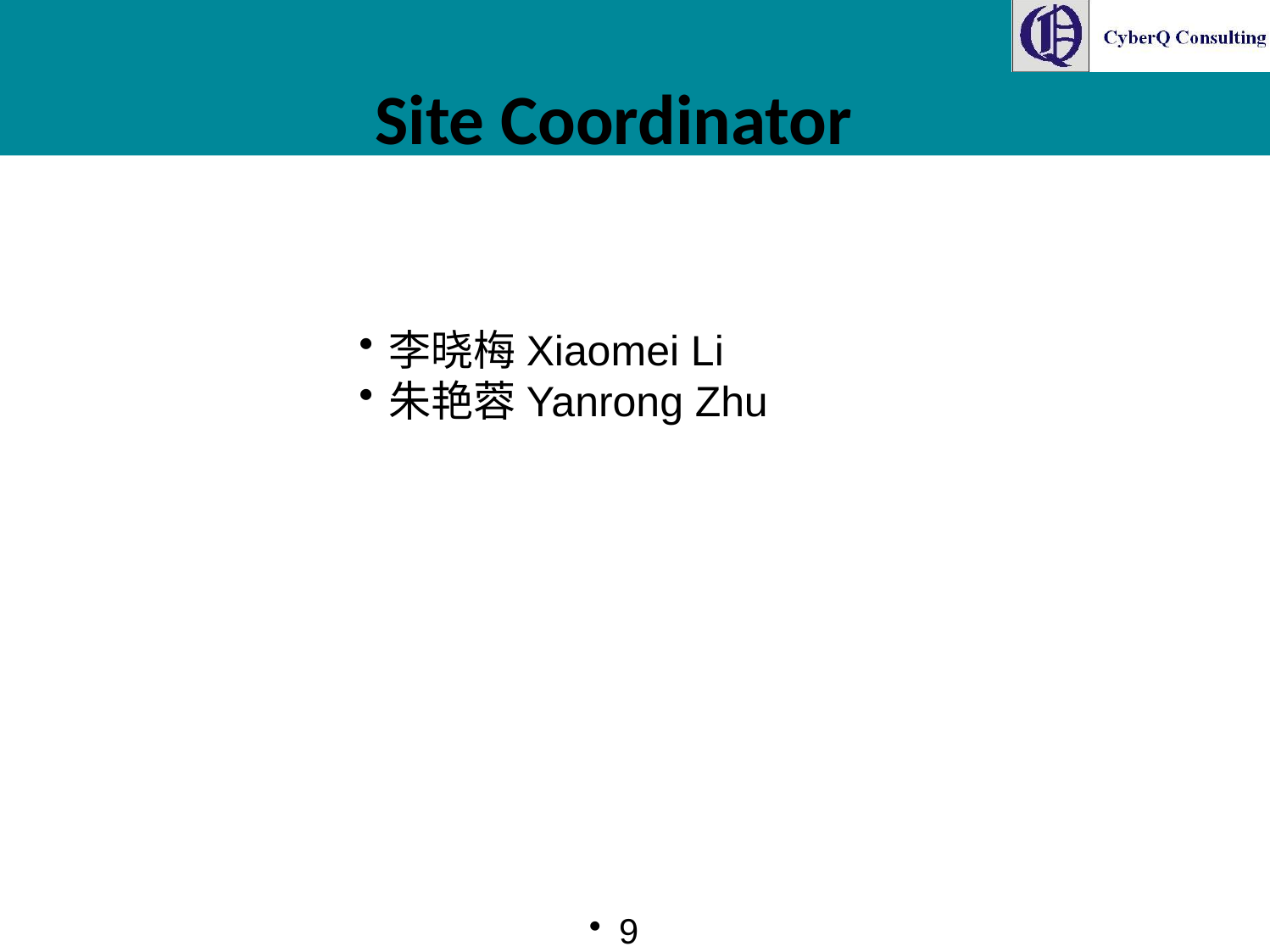

Site Coordinator

李晓梅Xiaomei Li
朱艳蓉Yanrong Zhu

9